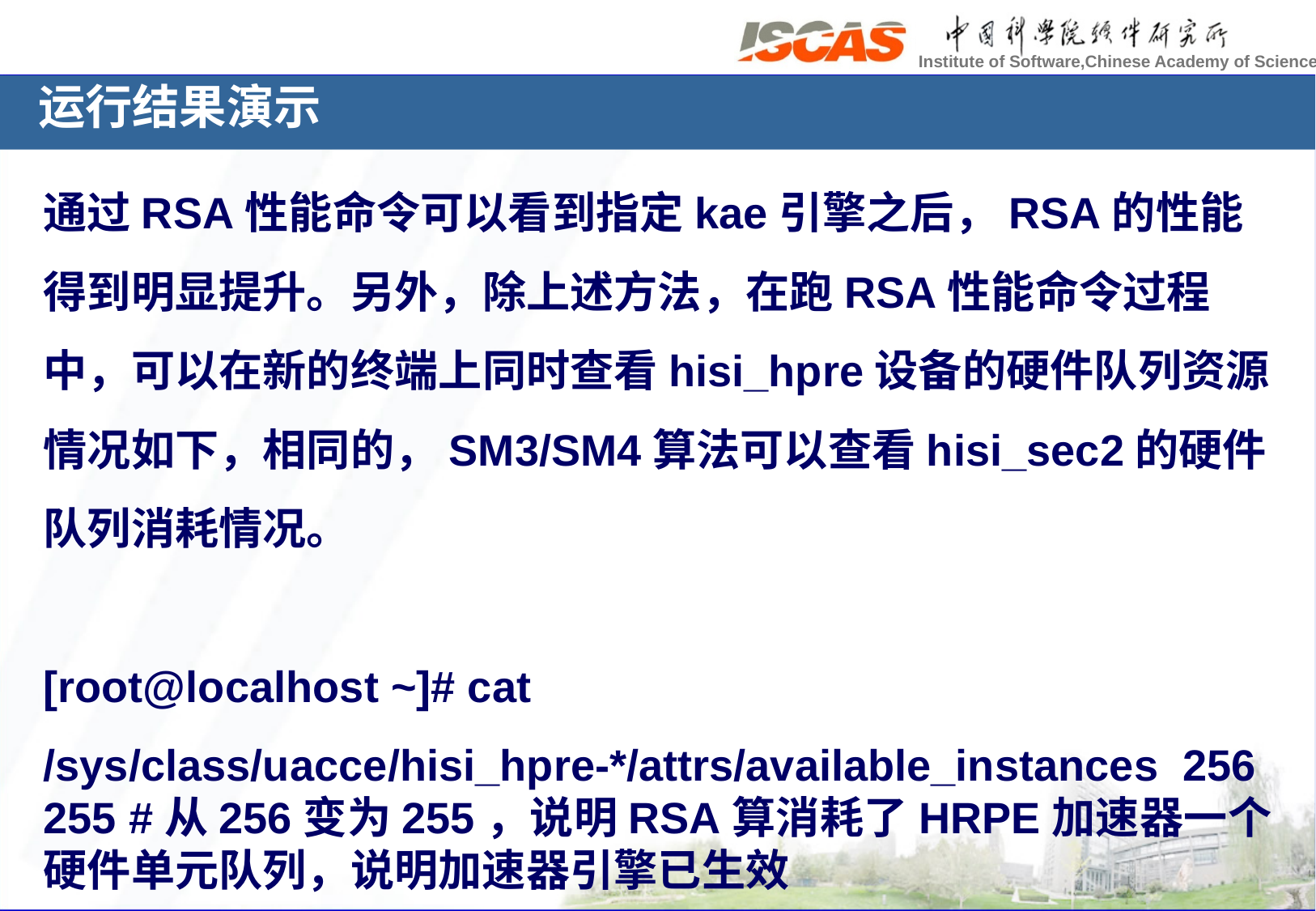

运行结果演示
通过RSA性能命令可以看到指定kae引擎之后，RSA的性能得到明显提升。另外，除上述方法，在跑RSA性能命令过程中，可以在新的终端上同时查看hisi_hpre设备的硬件队列资源情况如下，相同的，SM3/SM4算法可以查看hisi_sec2的硬件队列消耗情况。

[root@localhost ~]# cat /sys/class/uacce/hisi_hpre-*/attrs/available_instances  256
255 #从256变为255，说明RSA算消耗了HRPE加速器一个硬件单元队列，说明加速器引擎已生效